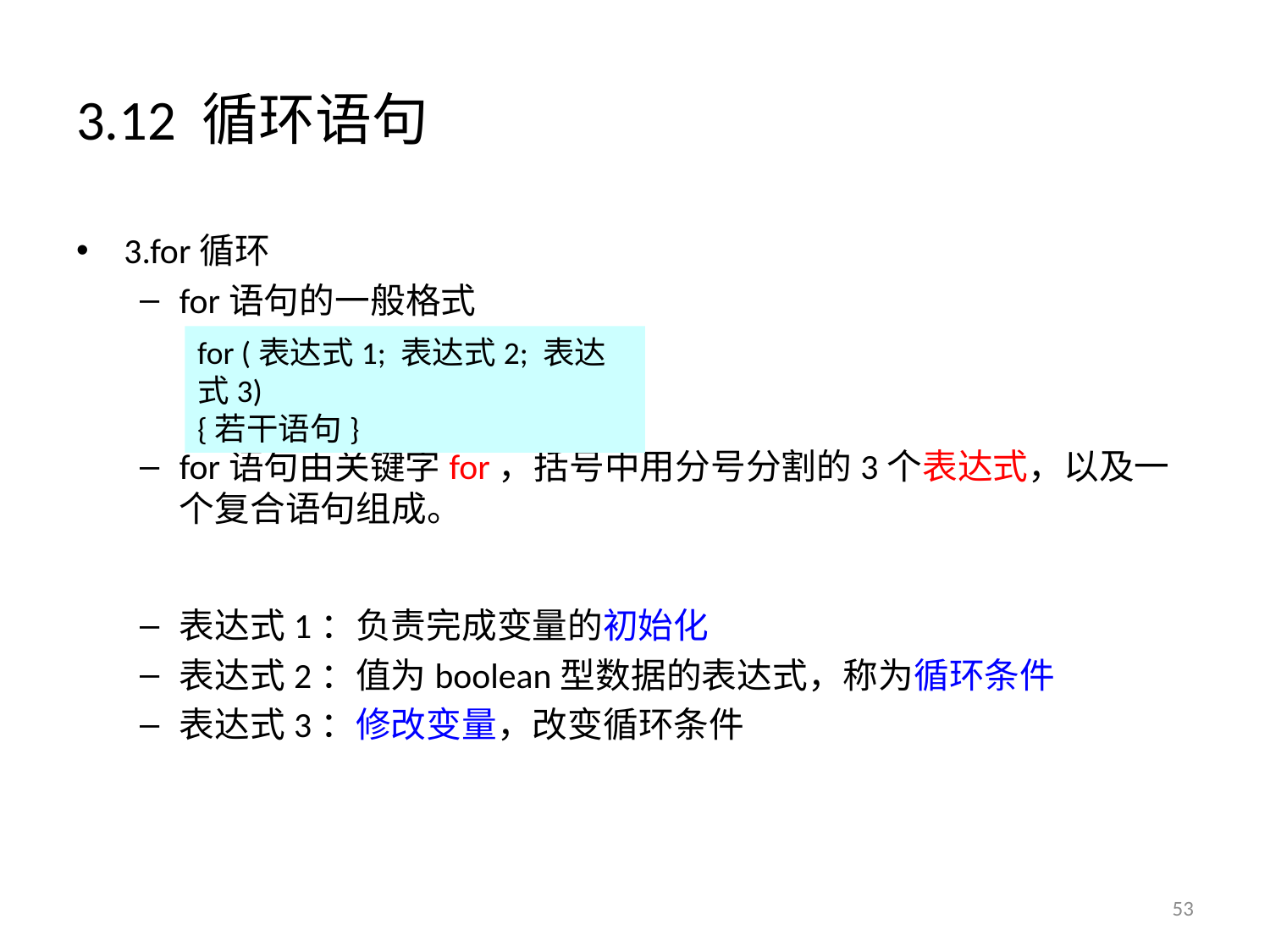

# 3.12 循环语句
3.for循环
for语句的一般格式

for语句由关键字for，括号中用分号分割的3个表达式，以及一个复合语句组成。

表达式1：负责完成变量的初始化
表达式2：值为boolean型数据的表达式，称为循环条件
表达式3：修改变量，改变循环条件
for (表达式1; 表达式2; 表达式3)
{若干语句}
53